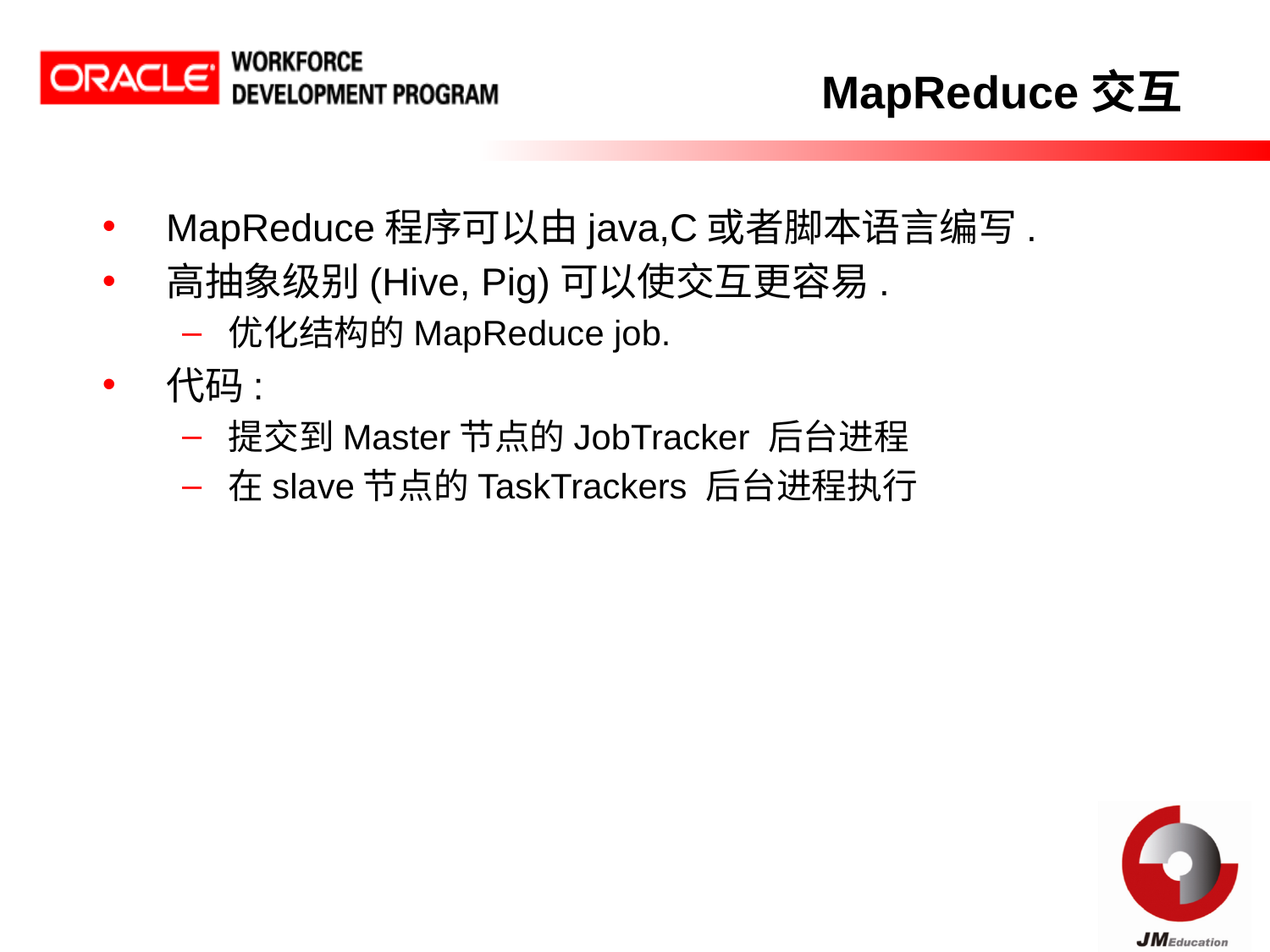

# MapReduce交互
MapReduce程序可以由java,C或者脚本语言编写.
高抽象级别(Hive, Pig)可以使交互更容易.
优化结构的MapReduce job.
代码:
提交到Master节点的JobTracker 后台进程
在slave节点的TaskTrackers 后台进程执行